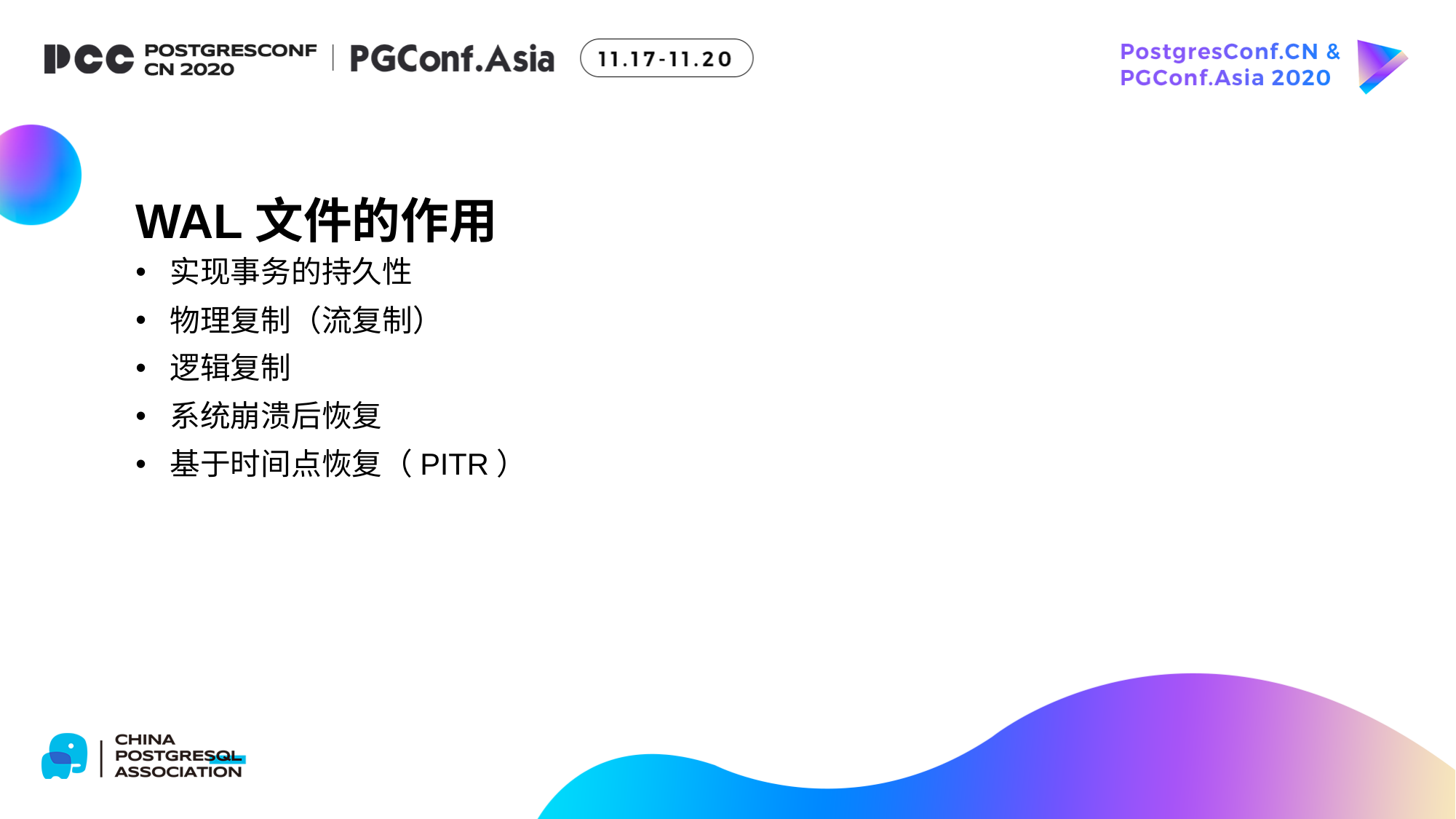

WAL文件的作用
实现事务的持久性
物理复制（流复制）
逻辑复制
系统崩溃后恢复
基于时间点恢复（PITR）